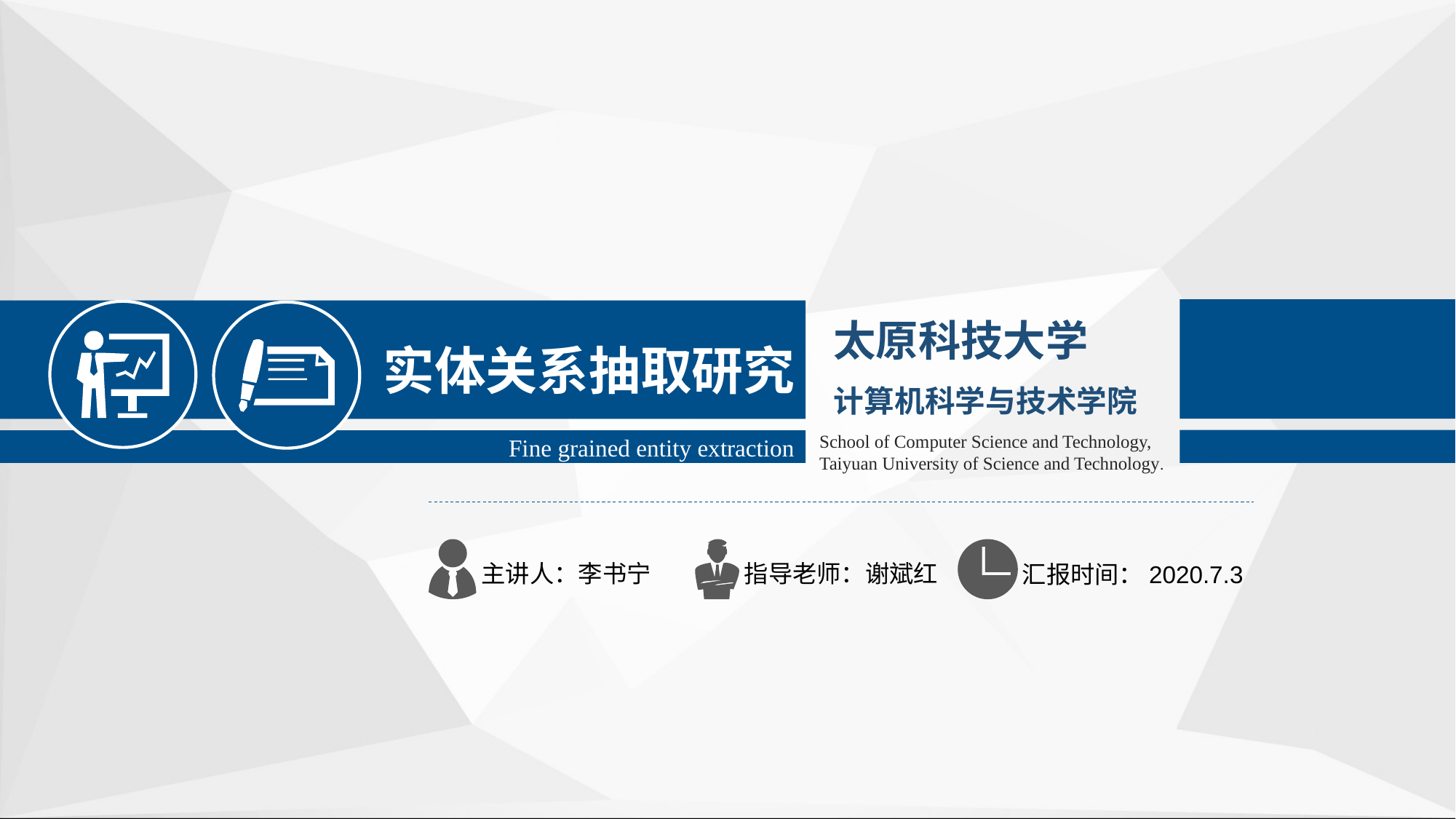

实体关系抽取研究
Fine grained entity extraction

太原科技大学
计算机科学与技术学院
School of Computer Science and Technology,
Taiyuan University of Science and Technology.
主讲人：李书宁

指导老师：谢斌红

汇报时间：2020.7.3